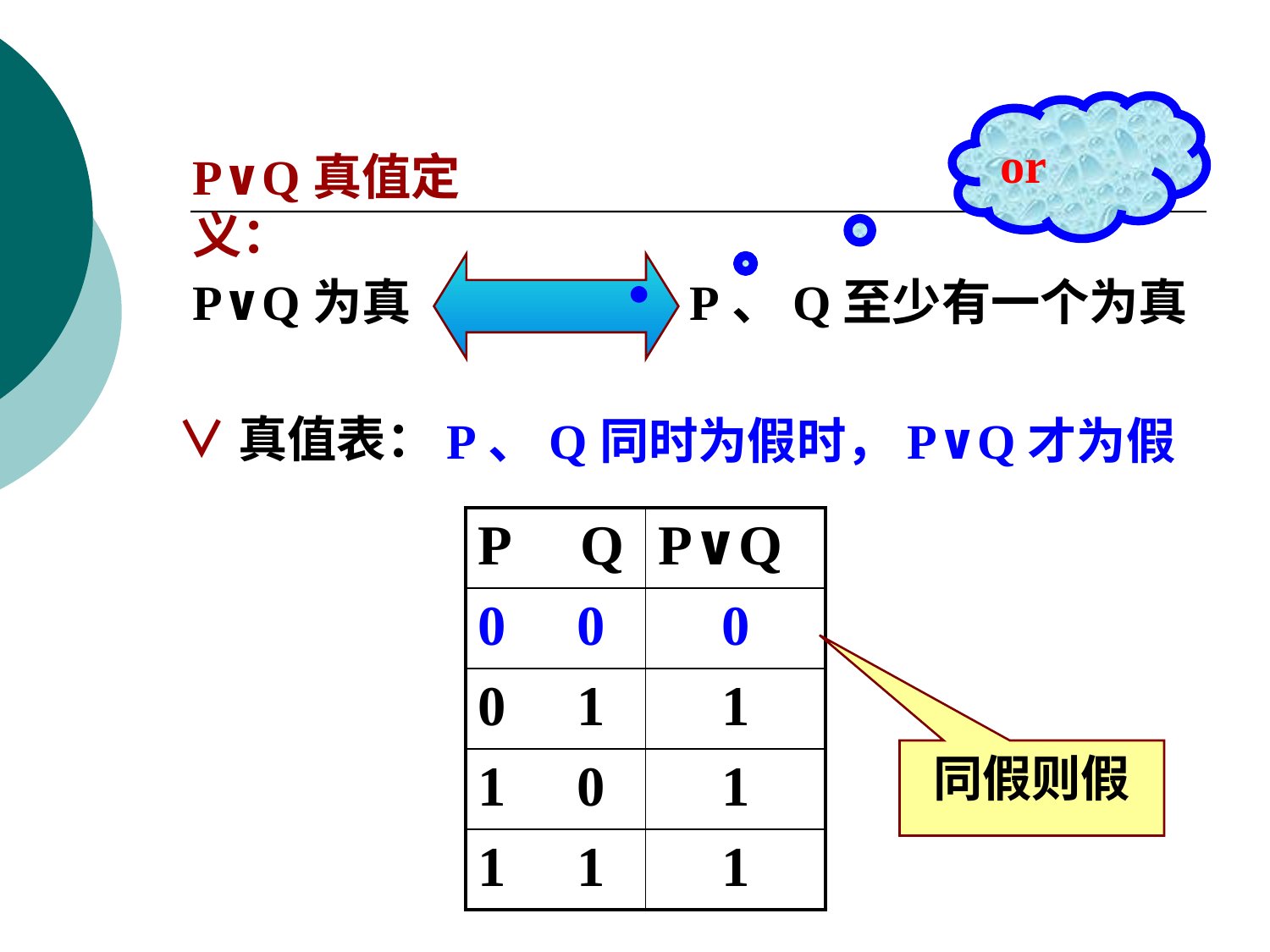

or
P∨Q真值定义：

P∨Q为真
P、Q至少有一个为真
∨真值表：
P、Q同时为假时，P∨Q才为假
| P Q | P∨Q |
| --- | --- |
| 0 0 | 0 |
| 0 1 | 1 |
| 1 0 | 1 |
| 1 1 | 1 |
同假则假